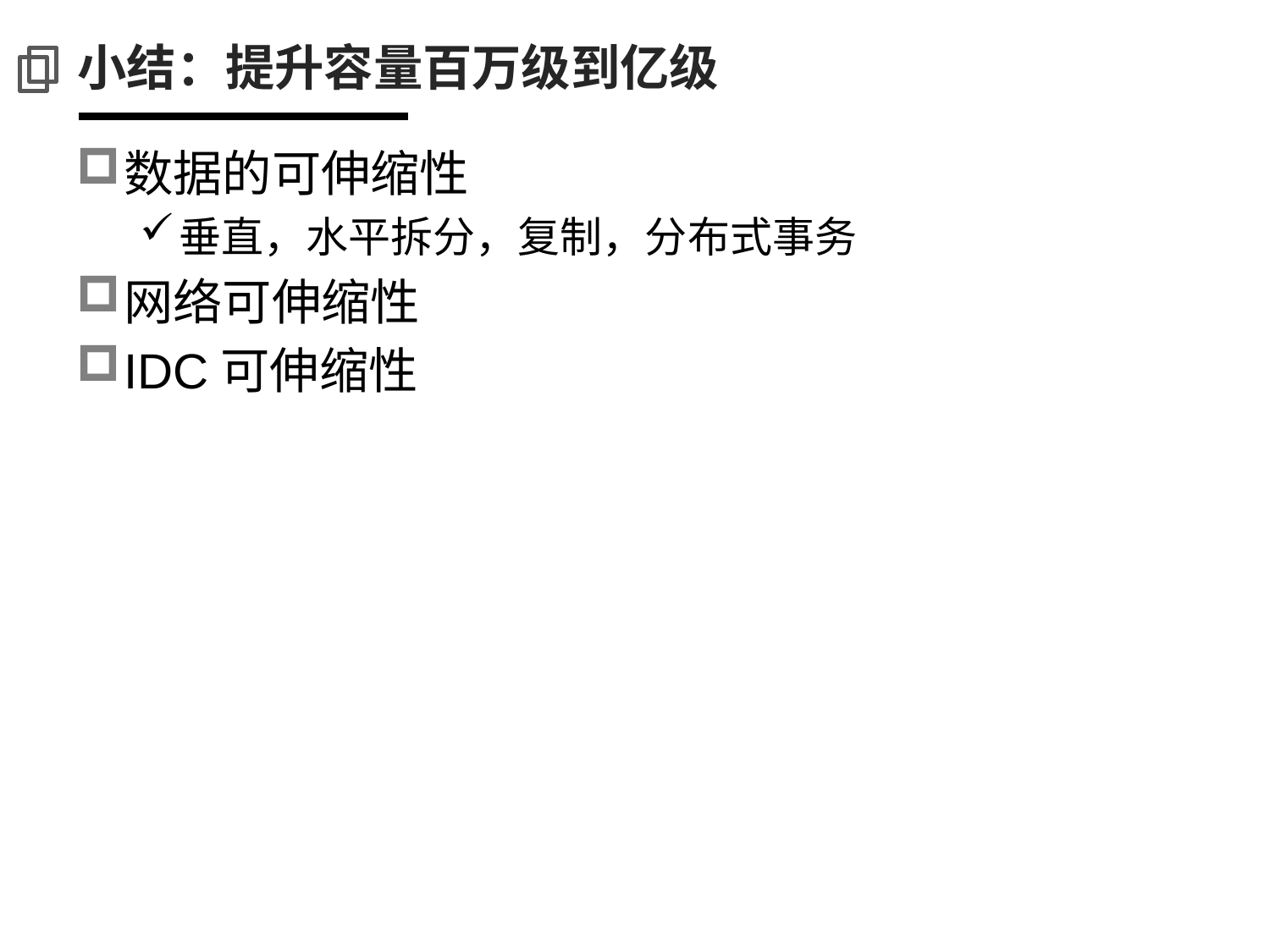

# 小结：提升容量百万级到亿级
数据的可伸缩性
垂直，水平拆分，复制，分布式事务
网络可伸缩性
IDC可伸缩性